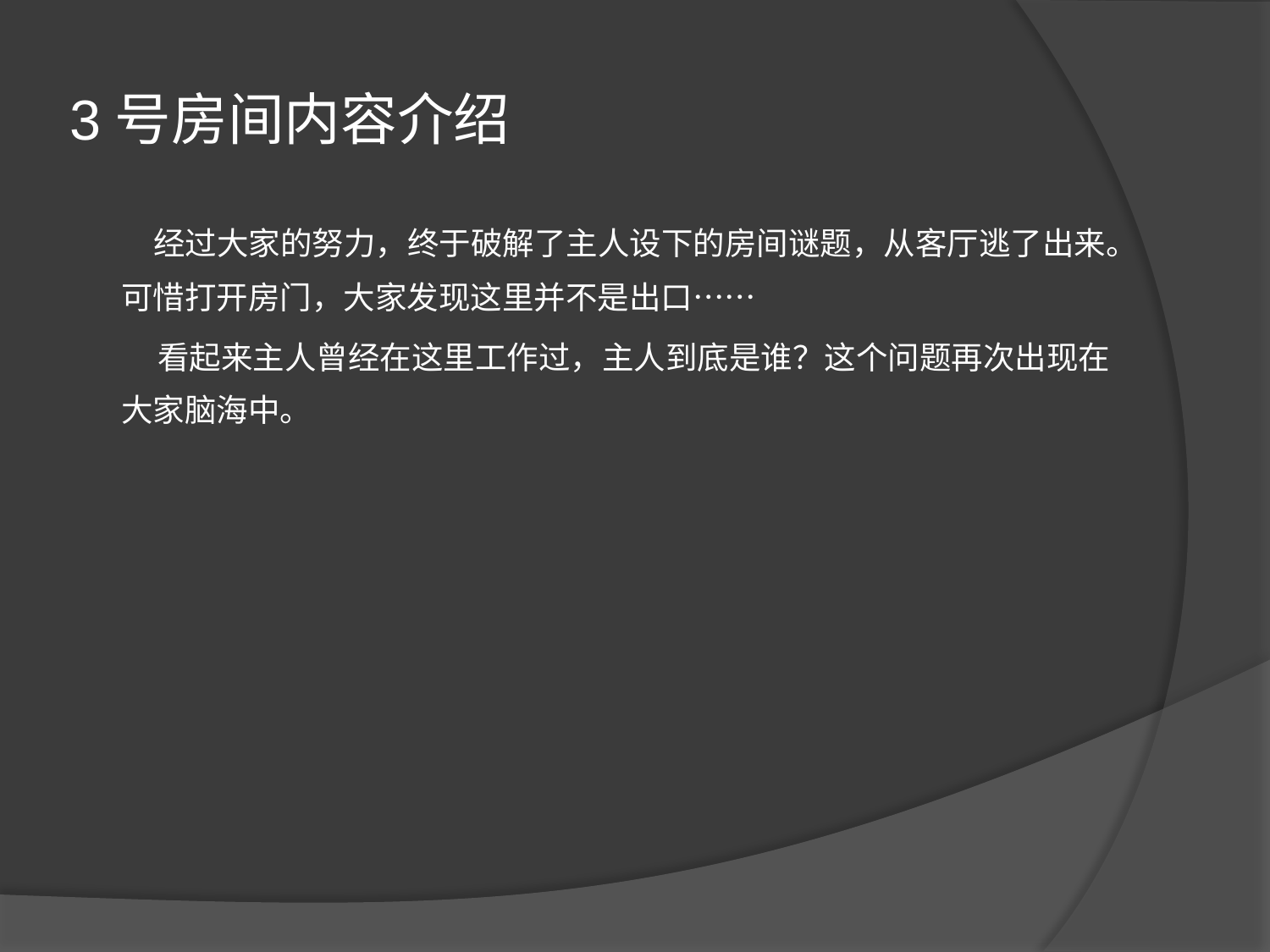

# 3号房间内容介绍
   经过大家的努力，终于破解了主人设下的房间谜题，从客厅逃了出来。可惜打开房门，大家发现这里并不是出口……
    看起来主人曾经在这里工作过，主人到底是谁？这个问题再次出现在大家脑海中。